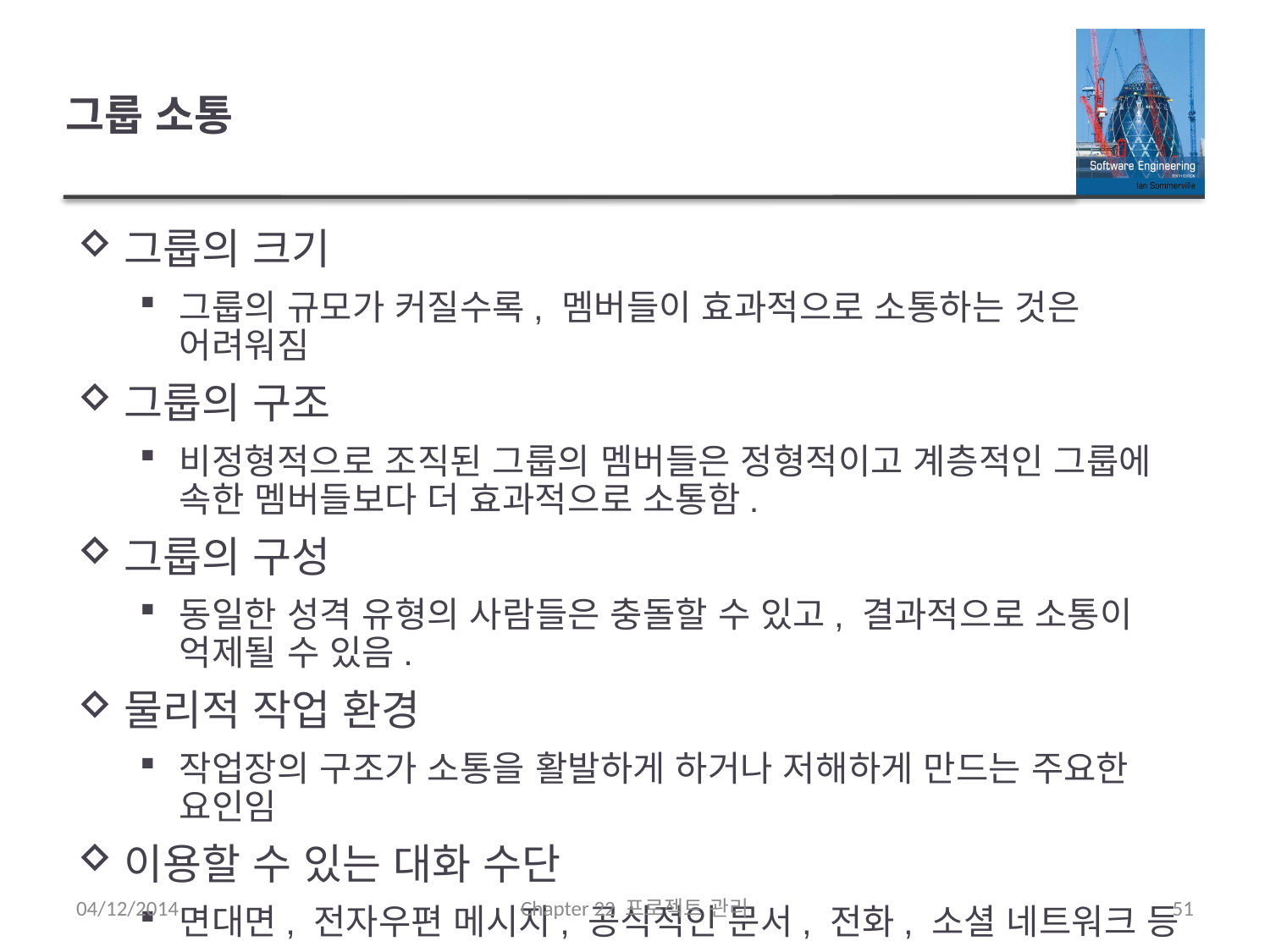

# 그룹 소통
그룹의 크기
그룹의 규모가 커질수록, 멤버들이 효과적으로 소통하는 것은 어려워짐
그룹의 구조
비정형적으로 조직된 그룹의 멤버들은 정형적이고 계층적인 그룹에 속한 멤버들보다 더 효과적으로 소통함.
그룹의 구성
동일한 성격 유형의 사람들은 충돌할 수 있고, 결과적으로 소통이 억제될 수 있음.
물리적 작업 환경
작업장의 구조가 소통을 활발하게 하거나 저해하게 만드는 주요한 요인임
이용할 수 있는 대화 수단
면대면, 전자우편 메시지, 공식적인 문서, 전화, 소셜 네트워크 등

04/12/2014
Chapter 22 프로젝트 관리
51